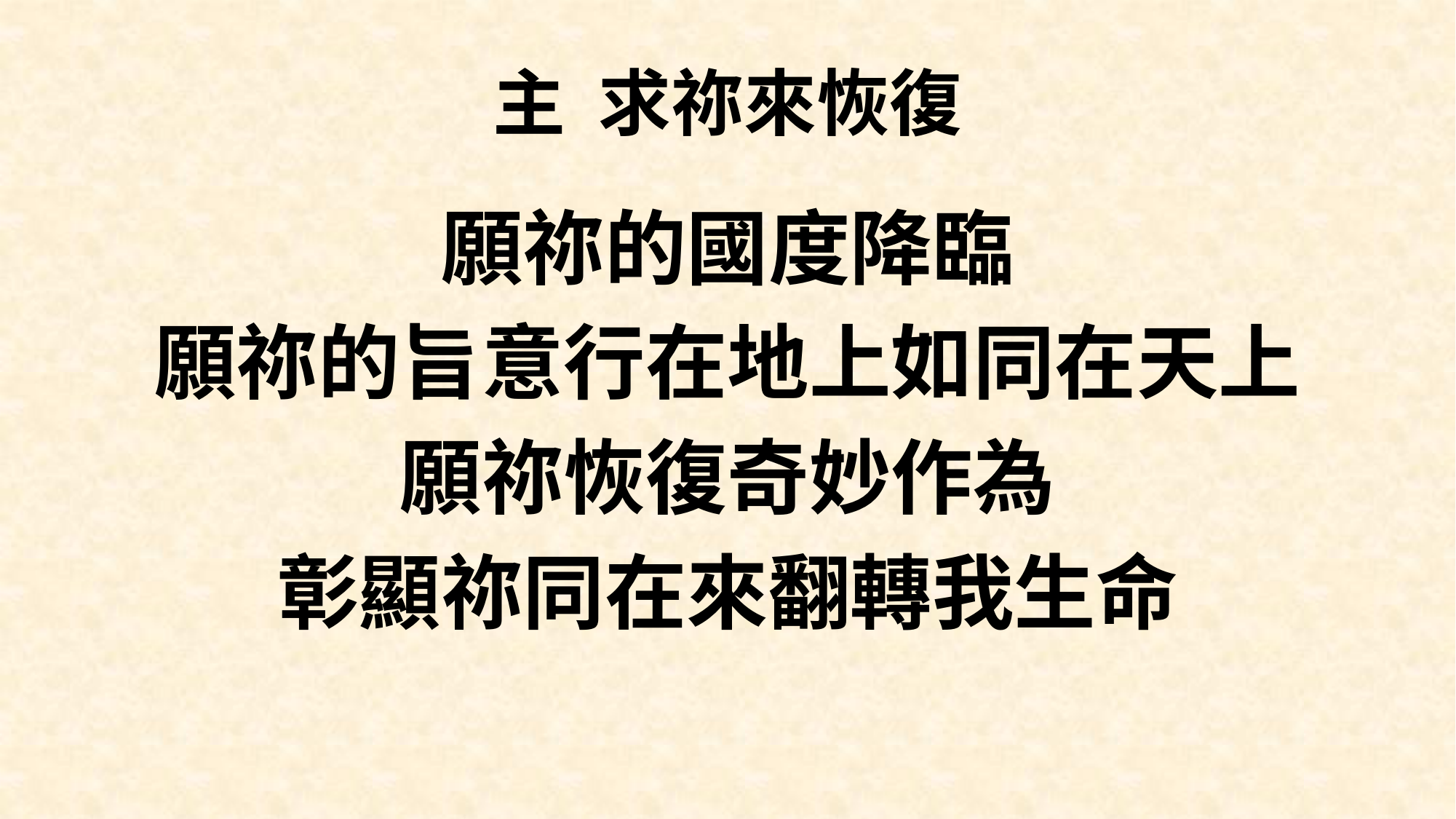

# 主  求祢來恢復
願祢的國度降臨
願祢的旨意行在地上如同在天上
願祢恢復奇妙作為
彰顯祢同在來翻轉我生命